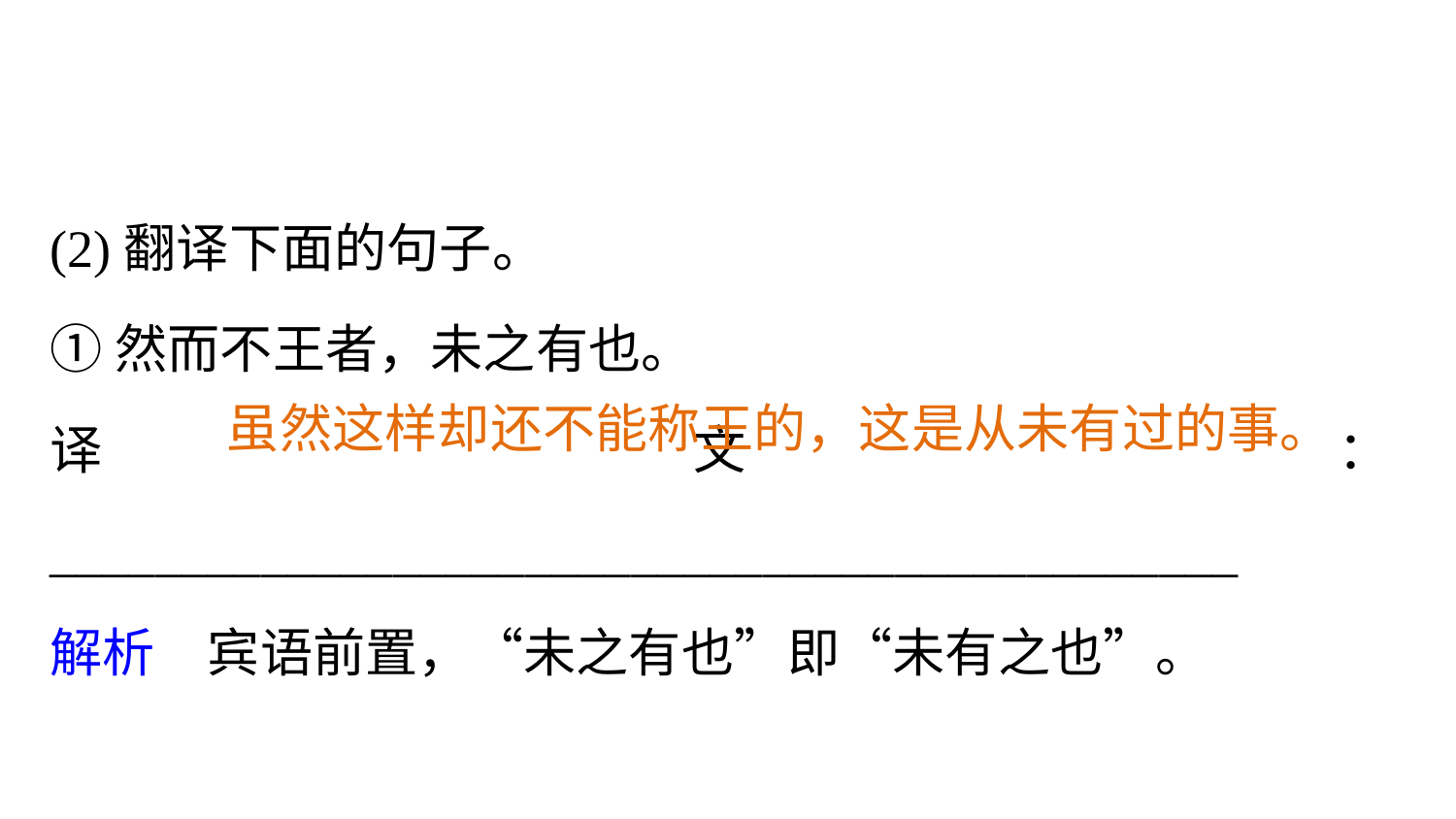

(2)翻译下面的句子。
①然而不王者，未之有也。
译文：_____________________________________________
解析　宾语前置，“未之有也”即“未有之也”。
虽然这样却还不能称王的，这是从未有过的事。